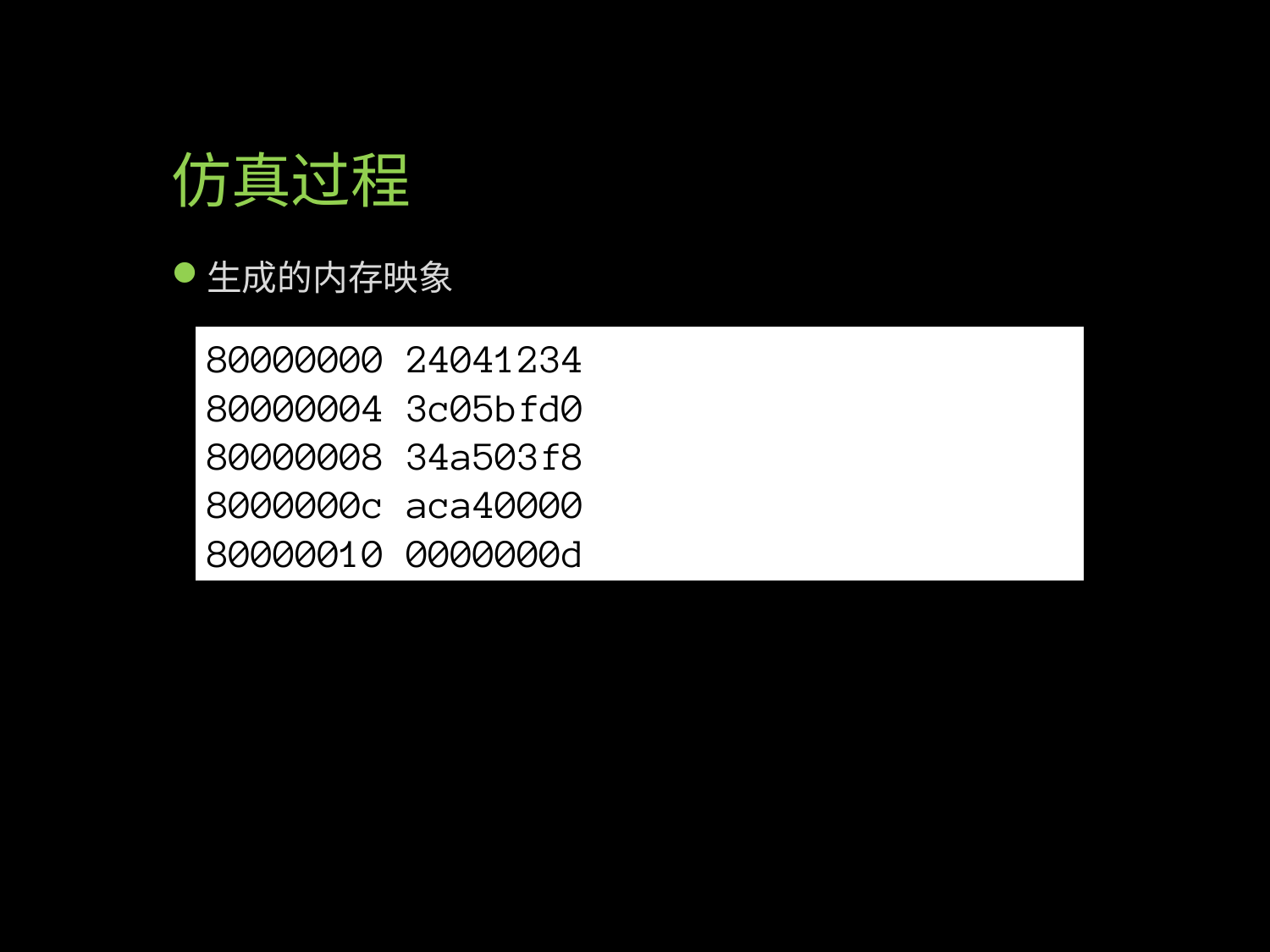

# 仿真过程
生成的内存映象
80000000 24041234
80000004 3c05bfd0
80000008 34a503f8
8000000c aca40000
80000010 0000000d